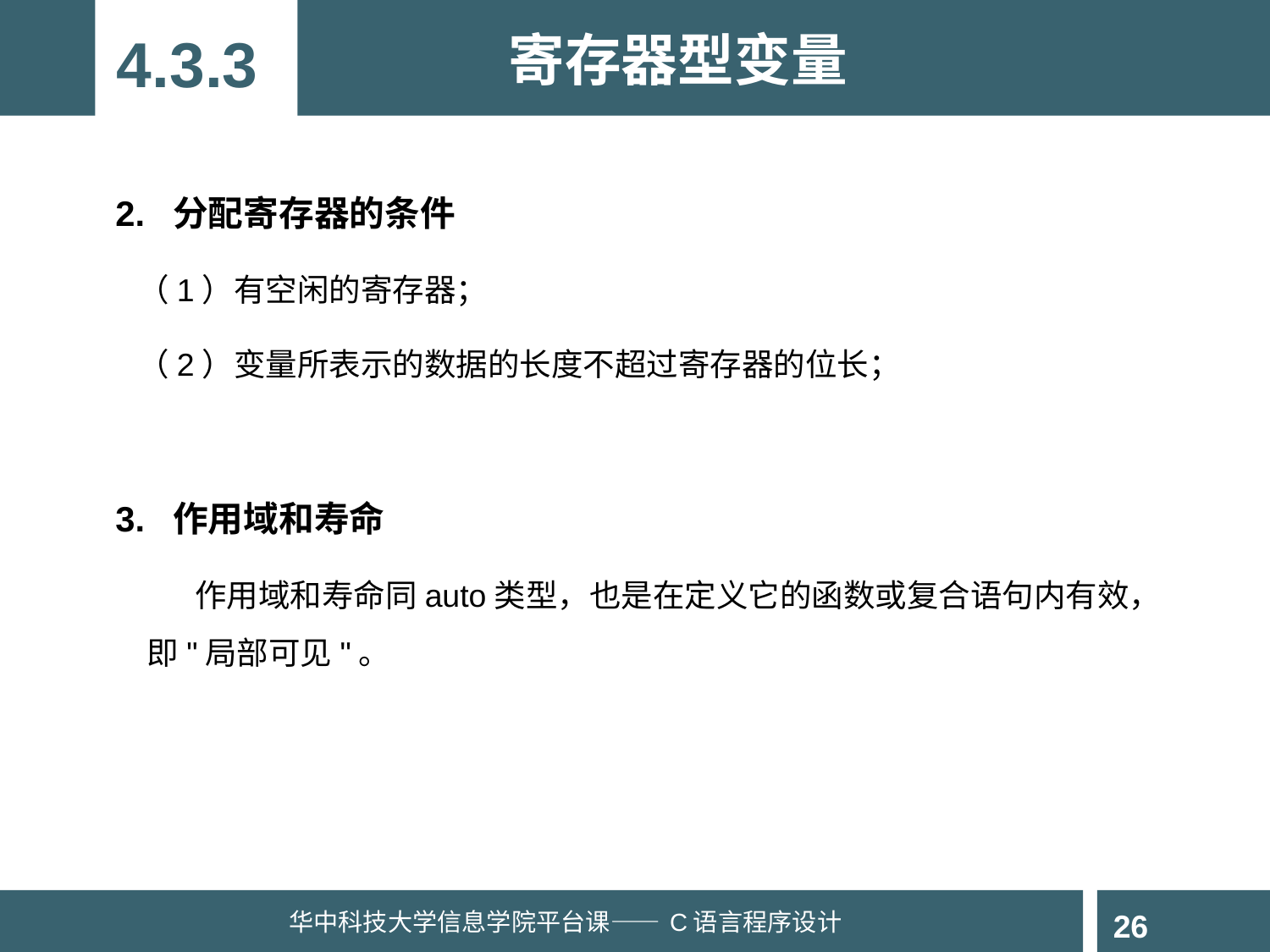

寄存器型变量
4.3.3

2.  分配寄存器的条件
  （1）有空闲的寄存器；
  （2）变量所表示的数据的长度不超过寄存器的位长；

3.  作用域和寿命
          作用域和寿命同auto类型，也是在定义它的函数或复合语句内有效，即"局部可见"。